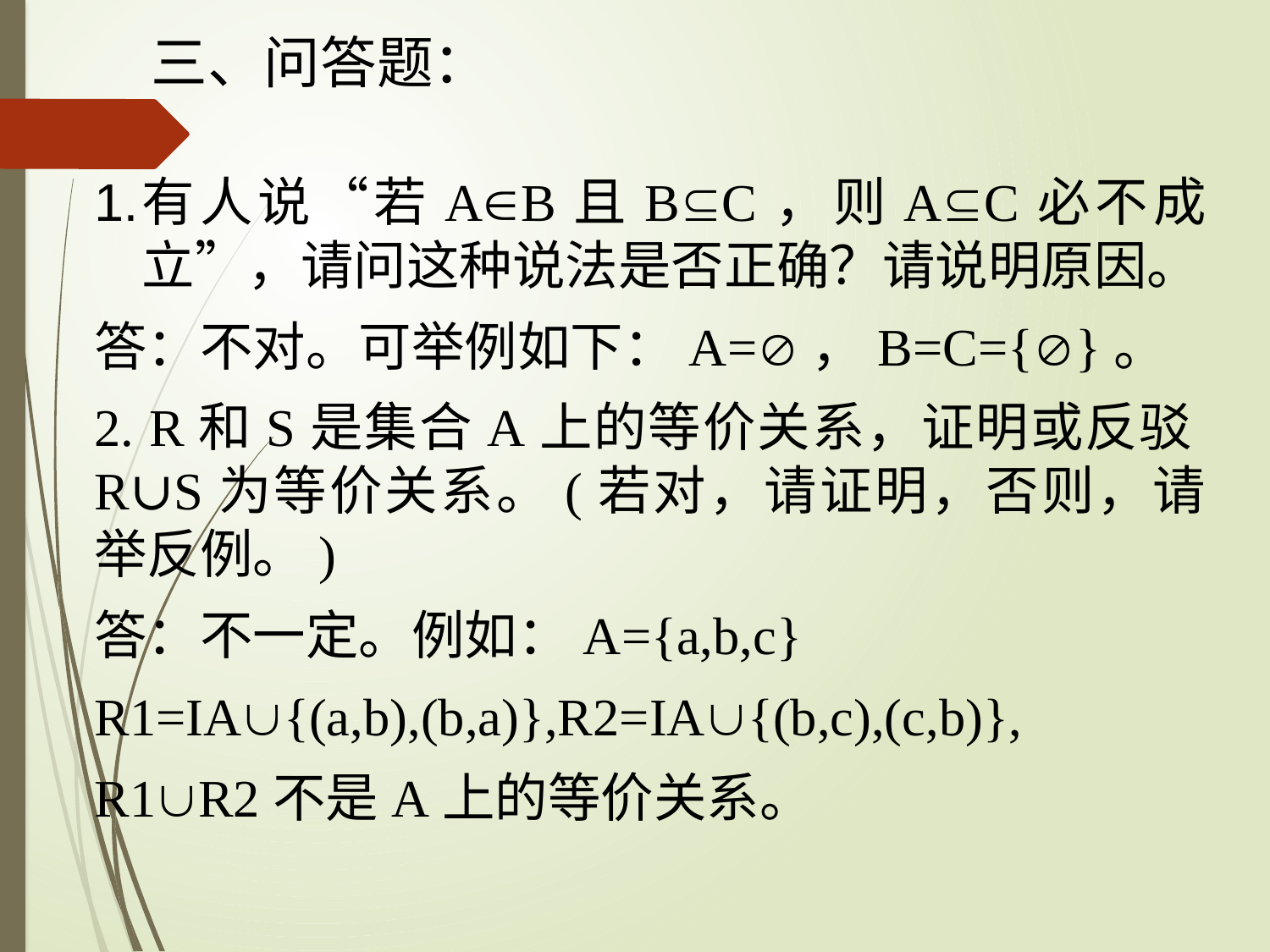

# 三、问答题：
有人说“若A∈B且B⊆C，则A⊆C必不成立”，请问这种说法是否正确？请说明原因。
答：不对。可举例如下：A=∅，B=C={∅}。
2. R和S是集合A上的等价关系，证明或反驳R∪S为等价关系。(若对，请证明，否则，请举反例。)
答：不一定。例如：A={a,b,c}
R1=IA∪{(a,b),(b,a)},R2=IA∪{(b,c),(c,b)},
R1∪R2不是A上的等价关系。